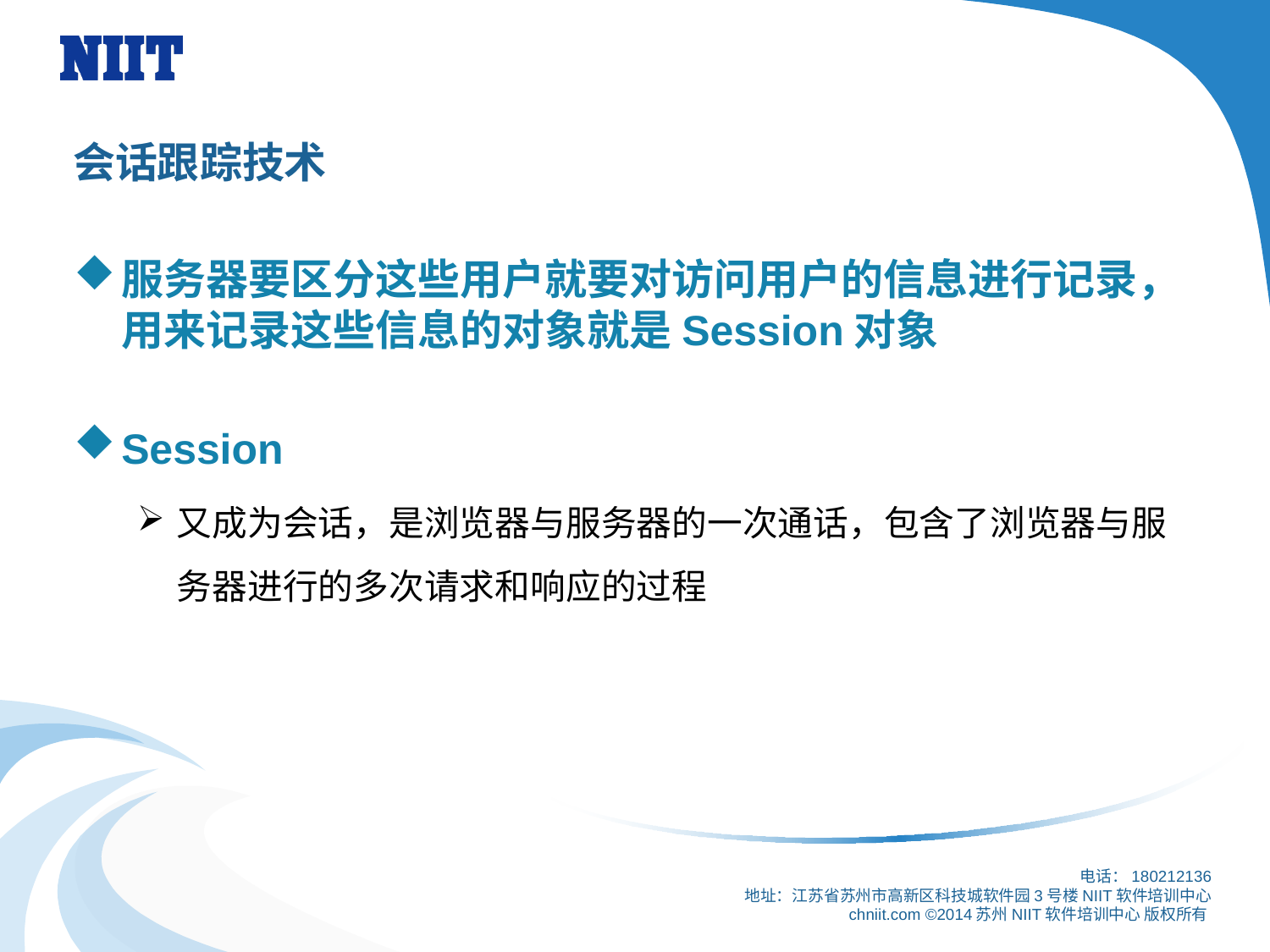

# 会话跟踪技术
服务器要区分这些用户就要对访问用户的信息进行记录，用来记录这些信息的对象就是Session对象

Session
又成为会话，是浏览器与服务器的一次通话，包含了浏览器与服务器进行的多次请求和响应的过程